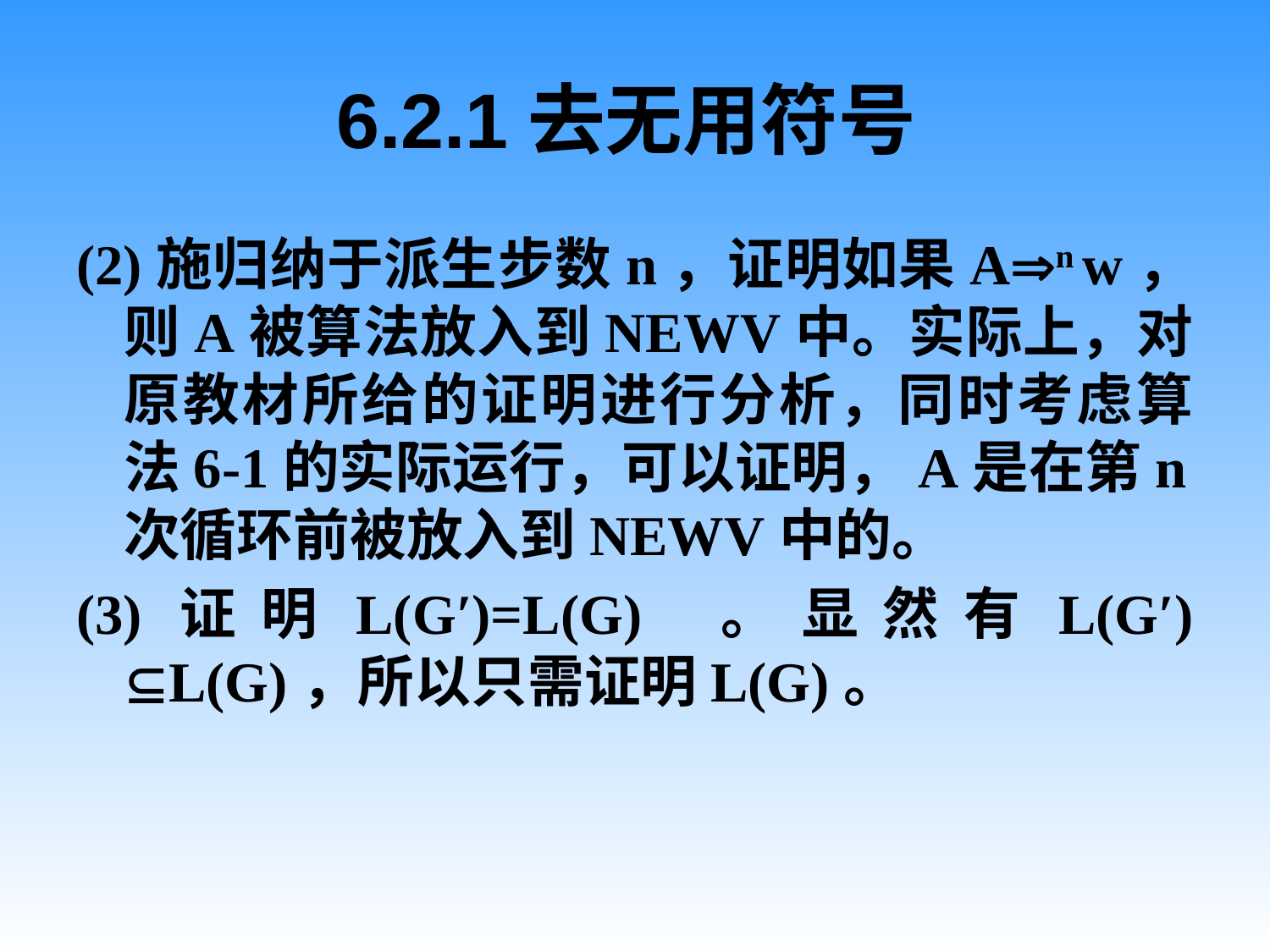

# 6.2.1去无用符号
(2)施归纳于派生步数n，证明如果A⇒n w，则A被算法放入到NEWV中。实际上，对原教材所给的证明进行分析，同时考虑算法6-1的实际运行，可以证明，A是在第n次循环前被放入到NEWV中的。
(3)证明L(G′)=L(G) 。显然有L(G′) ⊆L(G)，所以只需证明L(G)。

48